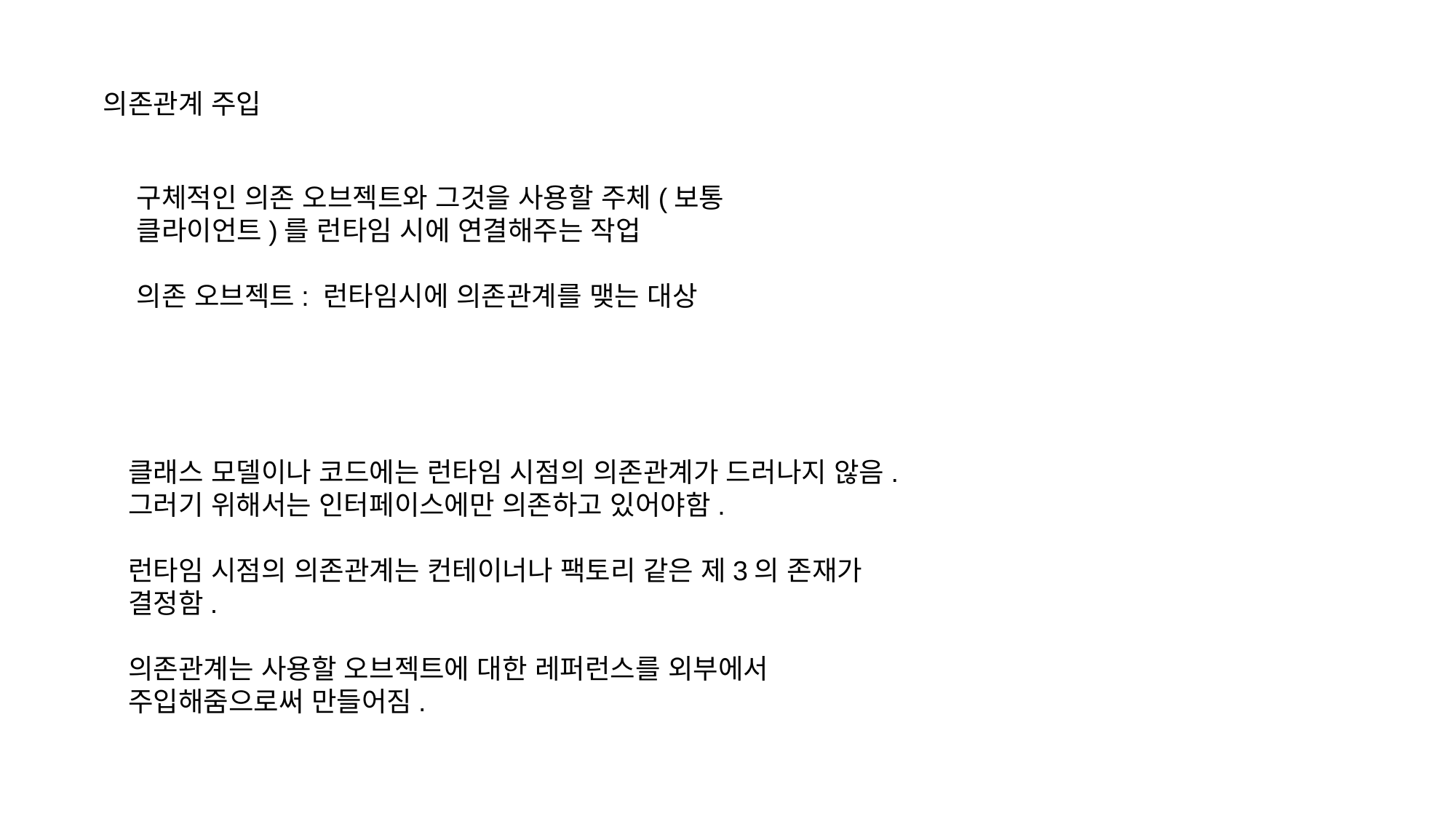

의존관계 주입
구체적인 의존 오브젝트와 그것을 사용할 주체(보통 클라이언트)를 런타임 시에 연결해주는 작업

의존 오브젝트: 런타임시에 의존관계를 맺는 대상
클래스 모델이나 코드에는 런타임 시점의 의존관계가 드러나지 않음. 그러기 위해서는 인터페이스에만 의존하고 있어야함.

런타임 시점의 의존관계는 컨테이너나 팩토리 같은 제3의 존재가 결정함.

의존관계는 사용할 오브젝트에 대한 레퍼런스를 외부에서 주입해줌으로써 만들어짐.